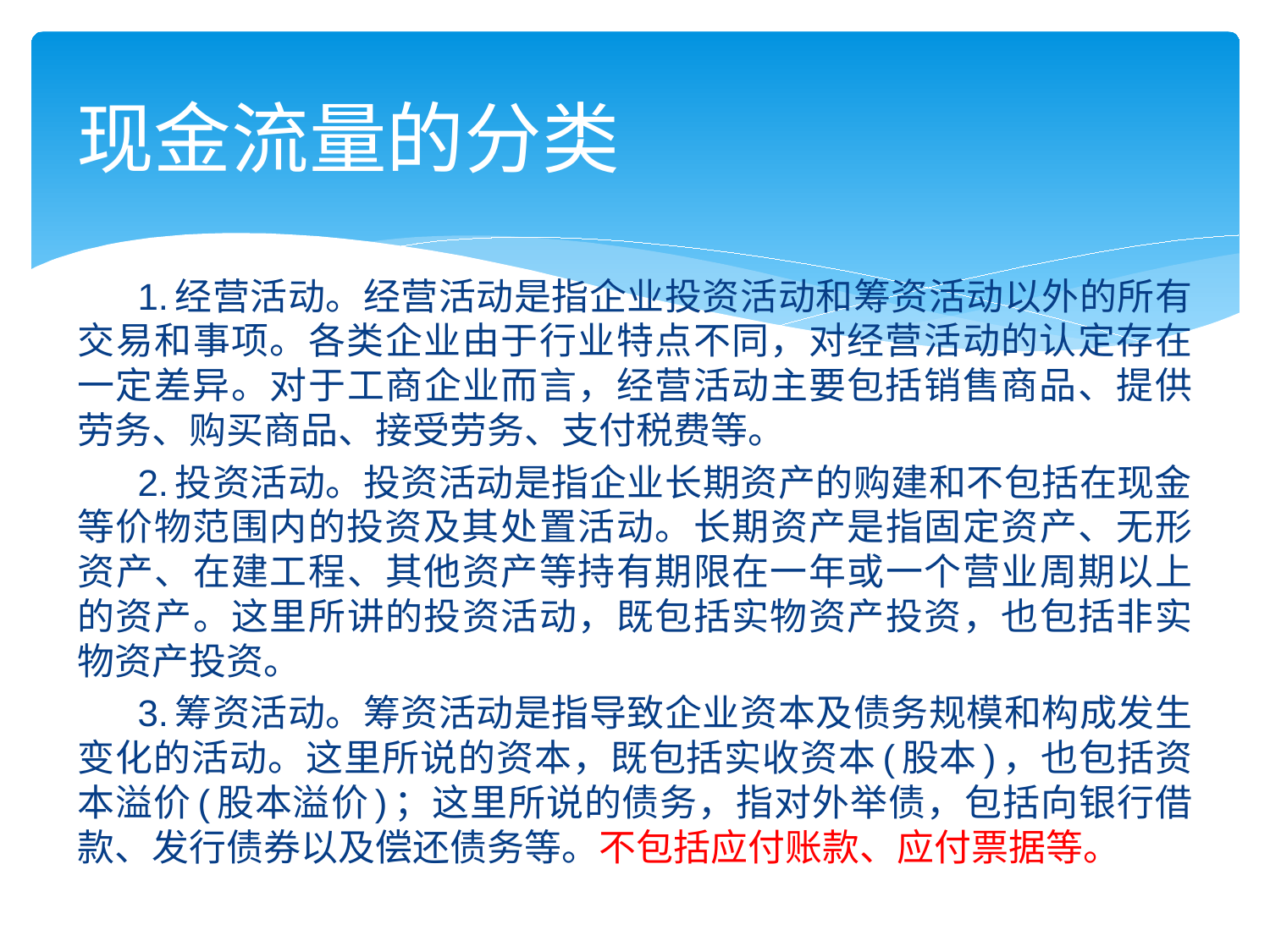

# 现金流量的分类
1.经营活动。经营活动是指企业投资活动和筹资活动以外的所有交易和事项。各类企业由于行业特点不同，对经营活动的认定存在一定差异。对于工商企业而言，经营活动主要包括销售商品、提供劳务、购买商品、接受劳务、支付税费等。
2.投资活动。投资活动是指企业长期资产的购建和不包括在现金等价物范围内的投资及其处置活动。长期资产是指固定资产、无形资产、在建工程、其他资产等持有期限在一年或一个营业周期以上的资产。这里所讲的投资活动，既包括实物资产投资，也包括非实物资产投资。
3.筹资活动。筹资活动是指导致企业资本及债务规模和构成发生变化的活动。这里所说的资本，既包括实收资本(股本)，也包括资本溢价(股本溢价)；这里所说的债务，指对外举债，包括向银行借款、发行债券以及偿还债务等。不包括应付账款、应付票据等。